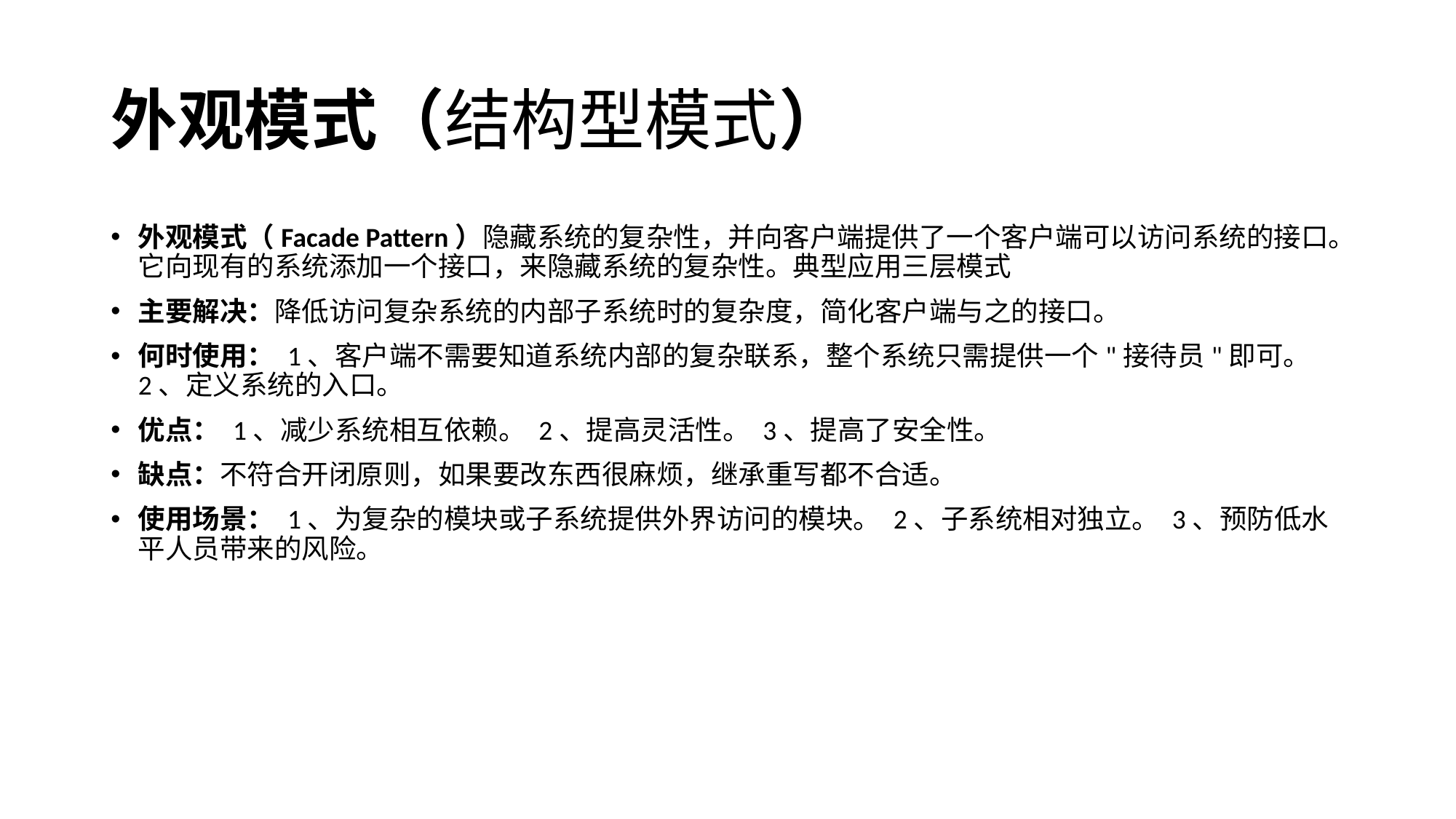

# 外观模式（结构型模式）
外观模式（Facade Pattern）隐藏系统的复杂性，并向客户端提供了一个客户端可以访问系统的接口。它向现有的系统添加一个接口，来隐藏系统的复杂性。典型应用三层模式
主要解决：降低访问复杂系统的内部子系统时的复杂度，简化客户端与之的接口。
何时使用： 1、客户端不需要知道系统内部的复杂联系，整个系统只需提供一个"接待员"即可。 2、定义系统的入口。
优点： 1、减少系统相互依赖。 2、提高灵活性。 3、提高了安全性。
缺点：不符合开闭原则，如果要改东西很麻烦，继承重写都不合适。
使用场景： 1、为复杂的模块或子系统提供外界访问的模块。 2、子系统相对独立。 3、预防低水平人员带来的风险。